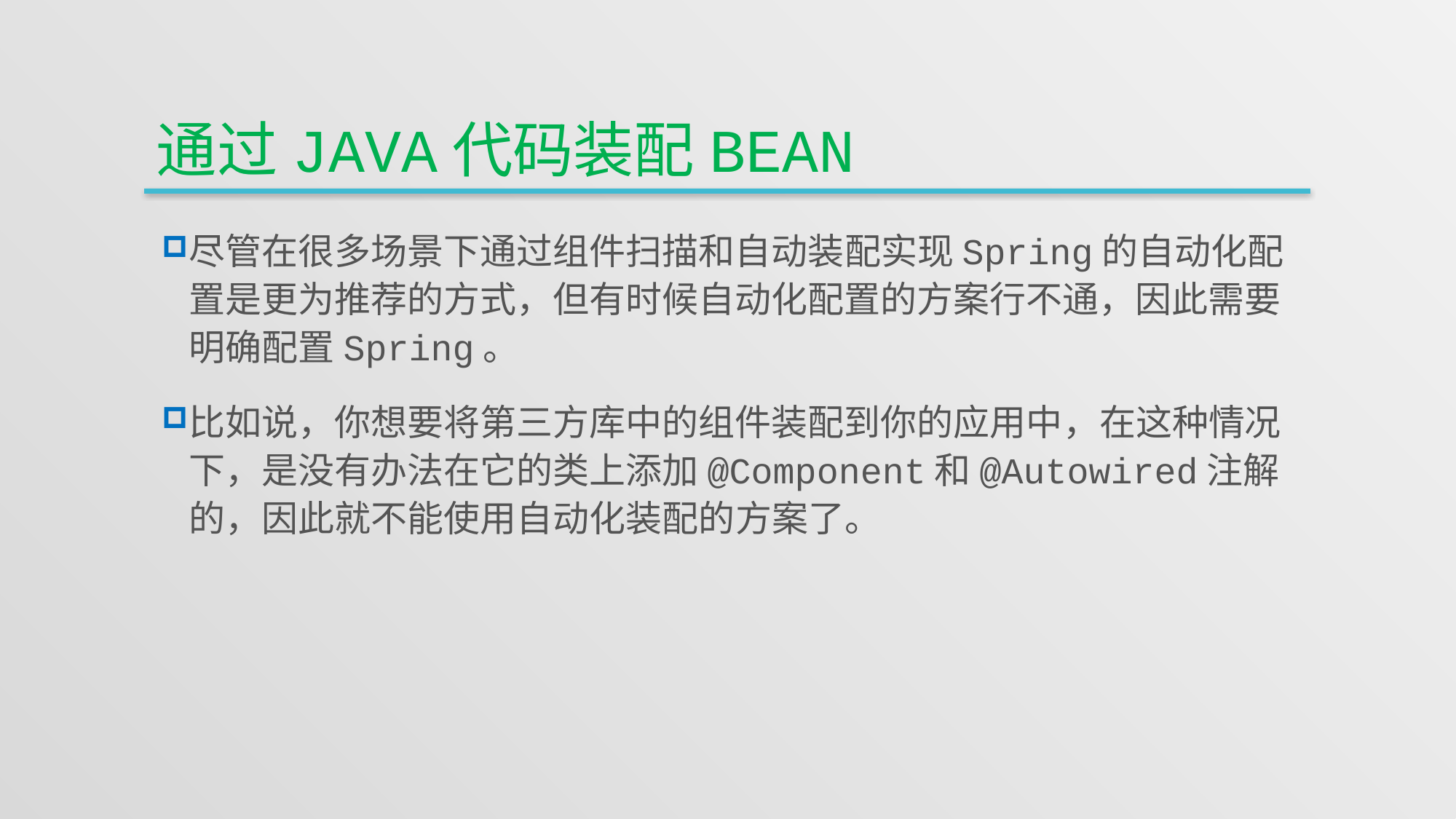

# 通过java代码装配bean
尽管在很多场景下通过组件扫描和自动装配实现Spring的自动化配置是更为推荐的方式，但有时候自动化配置的方案行不通，因此需要明确配置Spring。
比如说，你想要将第三方库中的组件装配到你的应用中，在这种情况下，是没有办法在它的类上添加@Component和@Autowired注解的，因此就不能使用自动化装配的方案了。